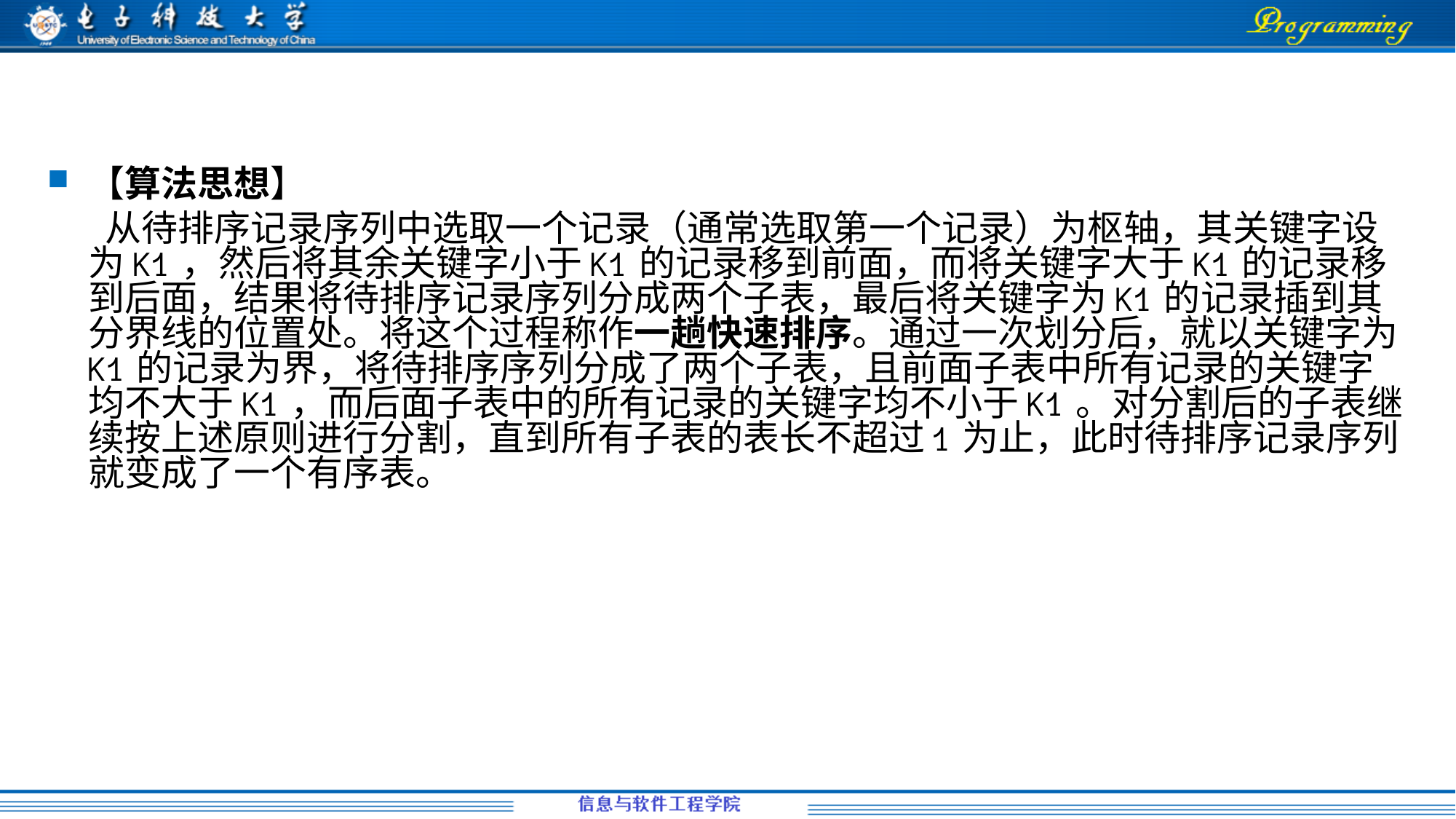

#
【算法思想】
      从待排序记录序列中选取一个记录（通常选取第一个记录）为枢轴，其关键字设为K1，然后将其余关键字小于K1的记录移到前面，而将关键字大于K1的记录移到后面，结果将待排序记录序列分成两个子表，最后将关键字为K1的记录插到其分界线的位置处。将这个过程称作一趟快速排序。通过一次划分后，就以关键字为K1的记录为界，将待排序序列分成了两个子表，且前面子表中所有记录的关键字均不大于K1，而后面子表中的所有记录的关键字均不小于K1。对分割后的子表继续按上述原则进行分割，直到所有子表的表长不超过1为止，此时待排序记录序列就变成了一个有序表。